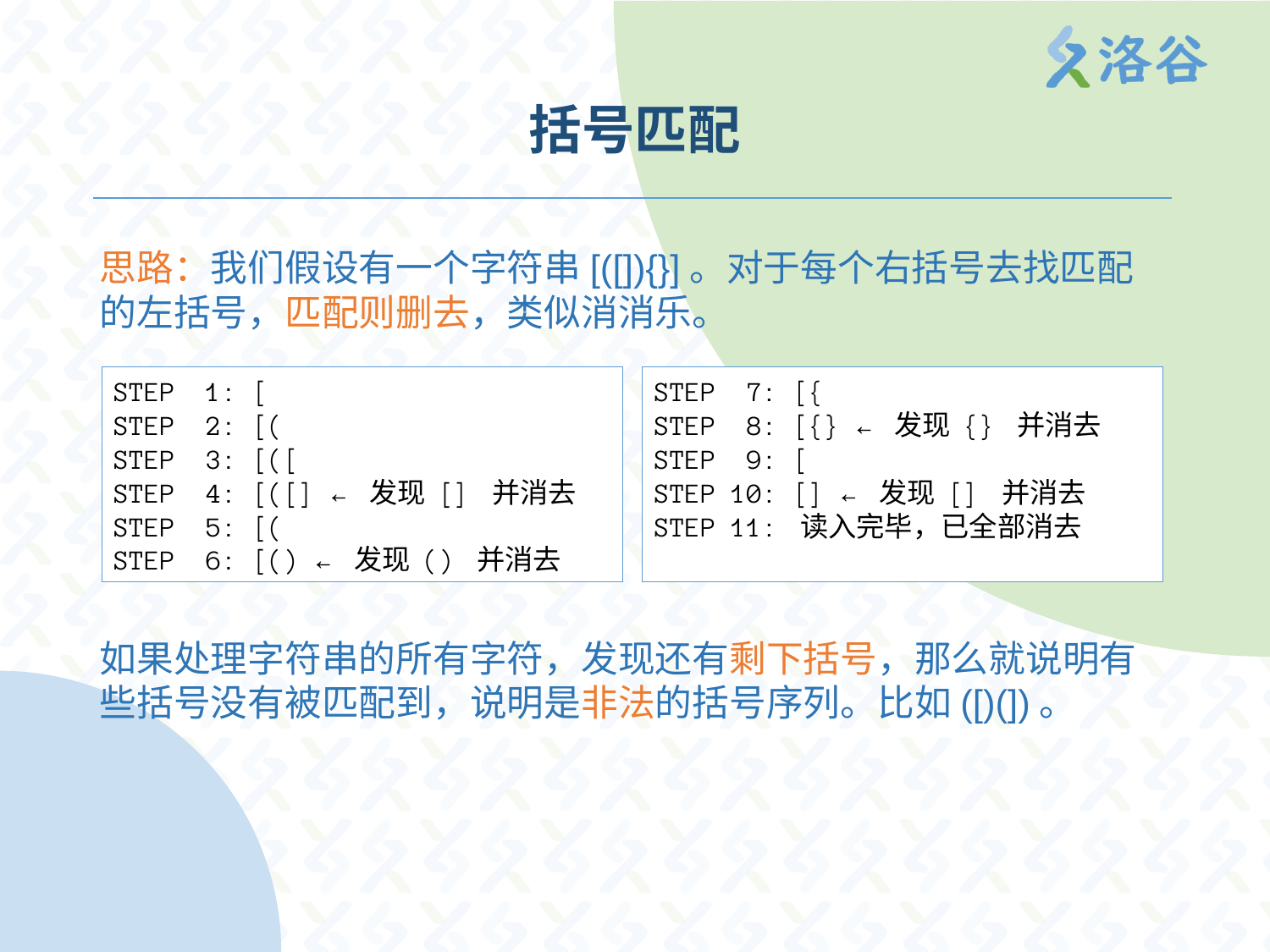

# 括号匹配
思路：我们假设有一个字符串[([]){}]。对于每个右括号去找匹配的左括号，匹配则删去，类似消消乐。

如果处理字符串的所有字符，发现还有剩下括号，那么就说明有些括号没有被匹配到，说明是非法的括号序列。比如([)(])。
STEP  1: [
STEP  2: [(
STEP  3: [([
STEP  4: [([] ← 发现 [] 并消去
STEP  5: [(
STEP  6: [() ← 发现 () 并消去
STEP  7: [{
STEP  8: [{} ← 发现 {} 并消去
STEP  9: [
STEP 10: [] ← 发现 [] 并消去
STEP 11: 读入完毕，已全部消去